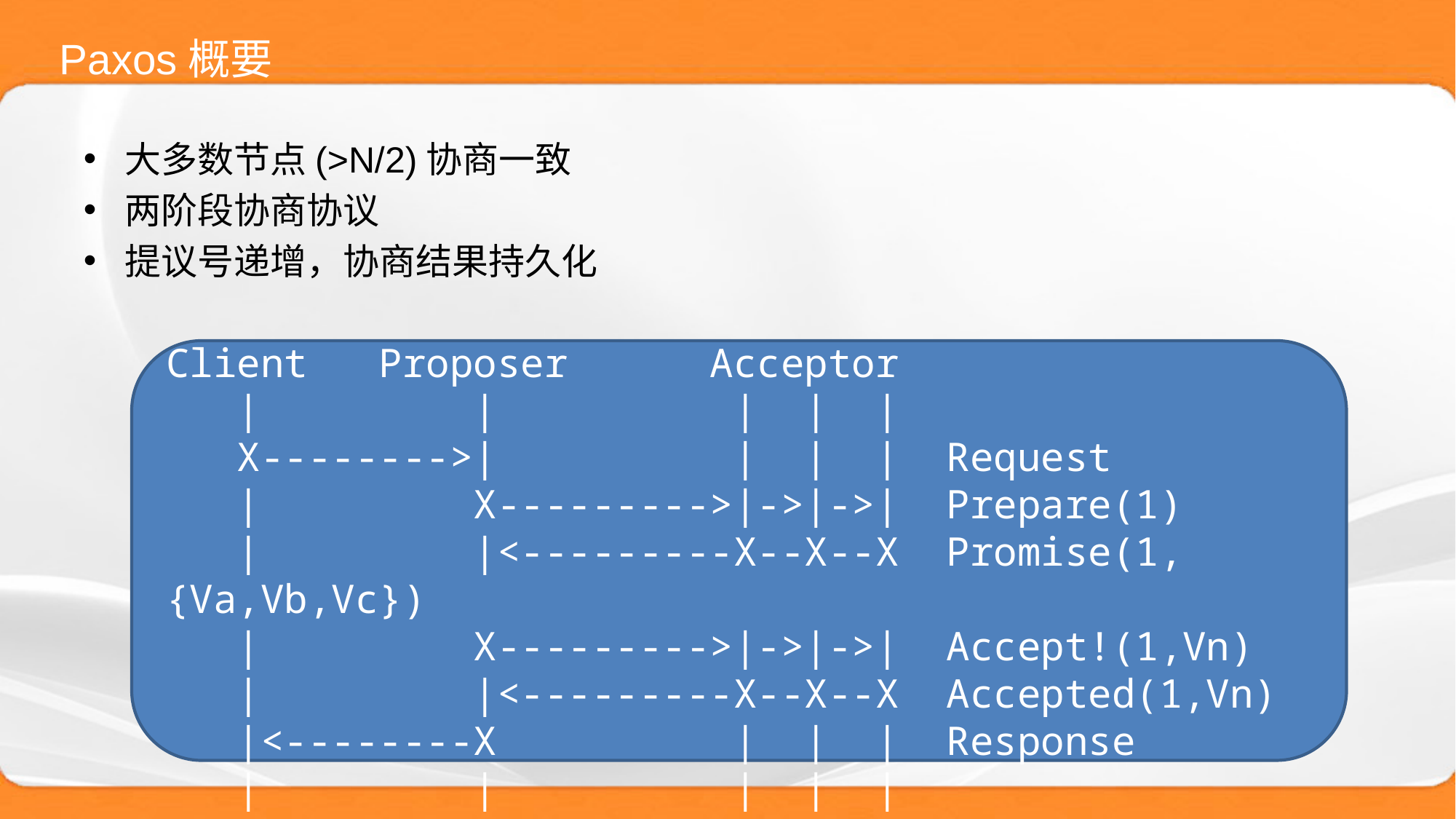

Paxos概要
大多数节点(>N/2)协商一致
两阶段协商协议
提议号递增，协商结果持久化

Client   Proposer      Acceptor
   |         |          |  |  |
   X-------->|          |  |  |  Request
   |         X--------->|->|->|  Prepare(1)
   |         |<---------X--X--X  Promise(1,{Va,Vb,Vc})
   |         X--------->|->|->|  Accept!(1,Vn)
   |         |<---------X--X--X  Accepted(1,Vn)
   |<--------X          |  |  |  Response
   |         |          |  |  |